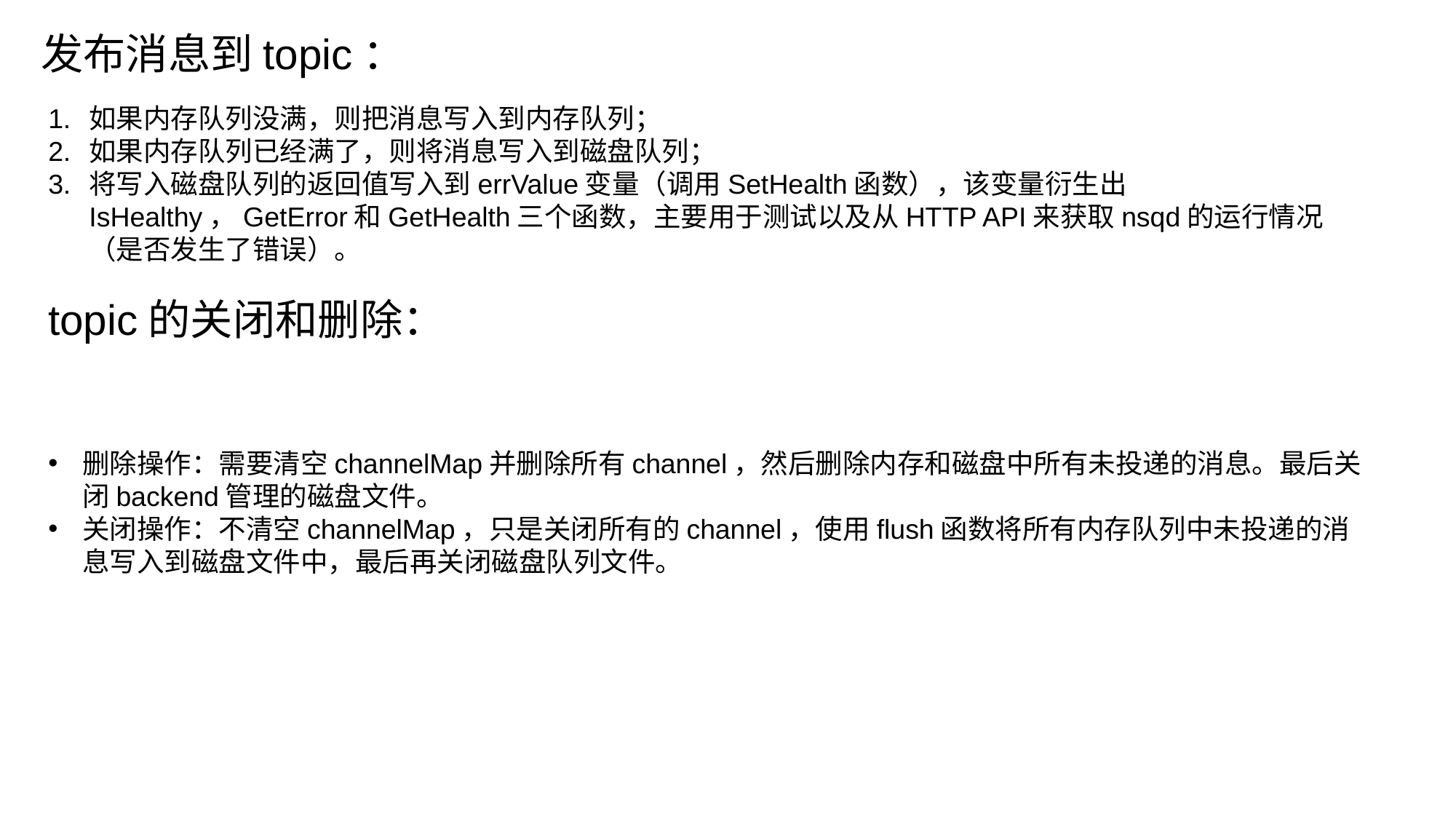

发布消息到topic：
如果内存队列没满，则把消息写入到内存队列；
如果内存队列已经满了，则将消息写入到磁盘队列；
将写入磁盘队列的返回值写入到errValue变量（调用SetHealth函数），该变量衍生出IsHealthy，GetError和GetHealth三个函数，主要用于测试以及从HTTP API来获取nsqd的运行情况（是否发生了错误）。
topic的关闭和删除：
删除操作：需要清空channelMap并删除所有channel，然后删除内存和磁盘中所有未投递的消息。最后关闭backend管理的磁盘文件。
关闭操作：不清空channelMap，只是关闭所有的channel，使用flush函数将所有内存队列中未投递的消息写入到磁盘文件中，最后再关闭磁盘队列文件。